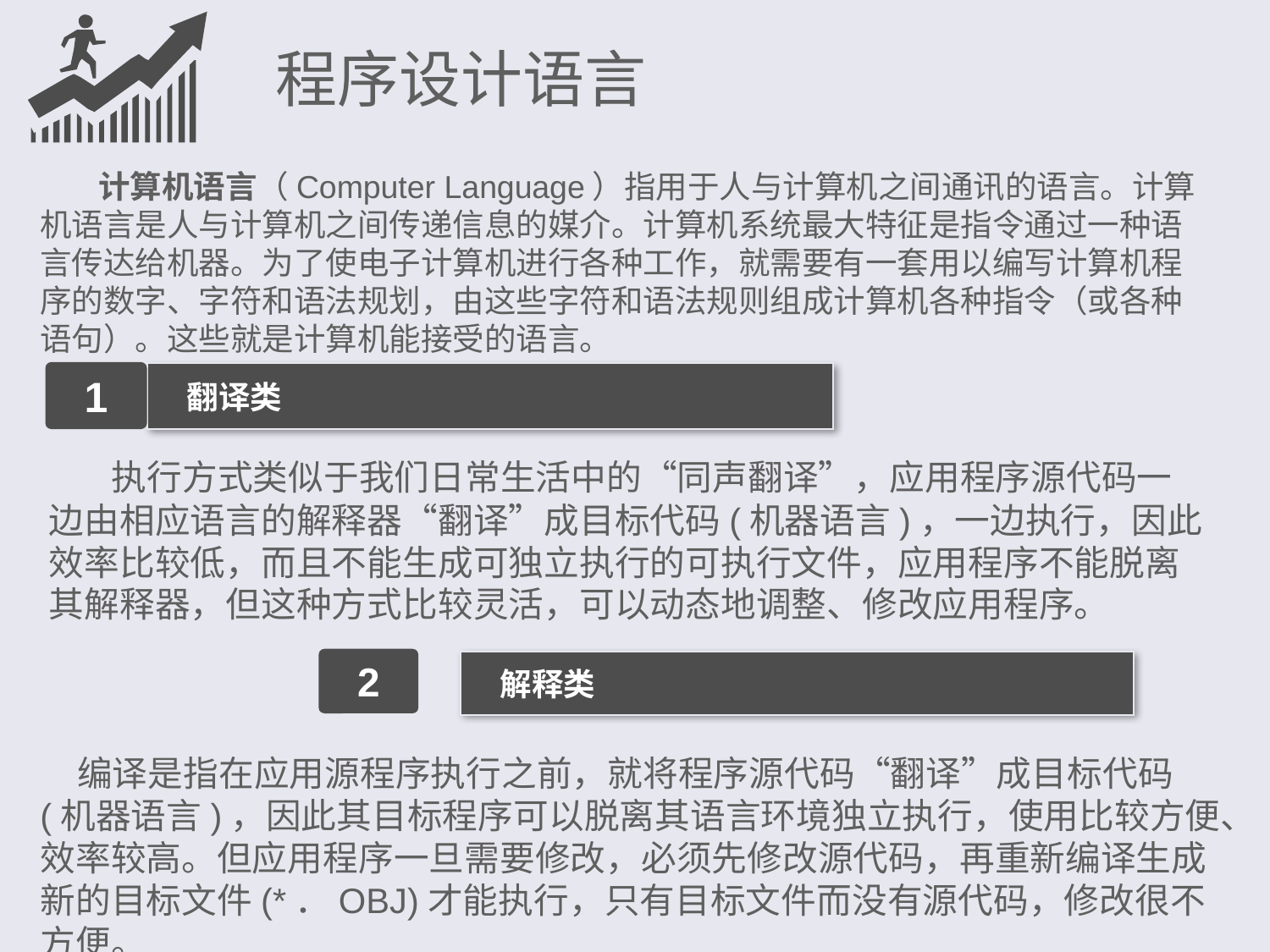

程序设计语言
       计算机语言（Computer Language）指用于人与计算机之间通讯的语言。计算机语言是人与计算机之间传递信息的媒介。计算机系统最大特征是指令通过一种语言传达给机器。为了使电子计算机进行各种工作，就需要有一套用以编写计算机程序的数字、字符和语法规划，由这些字符和语法规则组成计算机各种指令（或各种语句）。这些就是计算机能接受的语言。
1
翻译类
 执行方式类似于我们日常生活中的“同声翻译”，应用程序源代码一边由相应语言的解释器“翻译”成目标代码(机器语言)，一边执行，因此效率比较低，而且不能生成可独立执行的可执行文件，应用程序不能脱离其解释器，但这种方式比较灵活，可以动态地调整、修改应用程序。
2
解释类
编译是指在应用源程序执行之前，就将程序源代码“翻译”成目标代码(机器语言)，因此其目标程序可以脱离其语言环境独立执行，使用比较方便、效率较高。但应用程序一旦需要修改，必须先修改源代码，再重新编译生成新的目标文件(*．OBJ)才能执行，只有目标文件而没有源代码，修改很不方便。